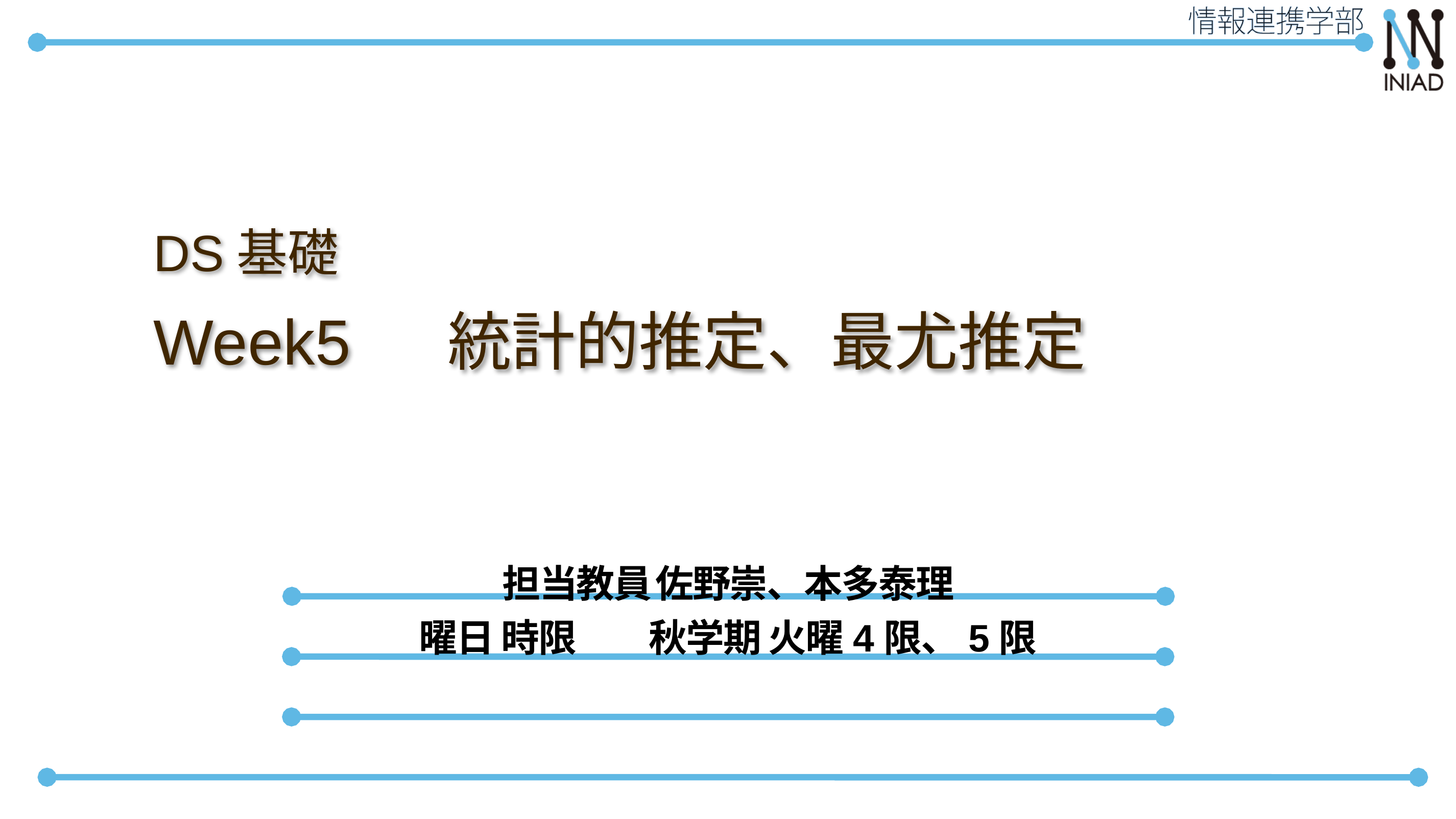

DS基礎
Week5 　統計的推定、最尤推定
担当教員	佐野崇、本多泰理
曜日 時限	秋学期 火曜4限、5限